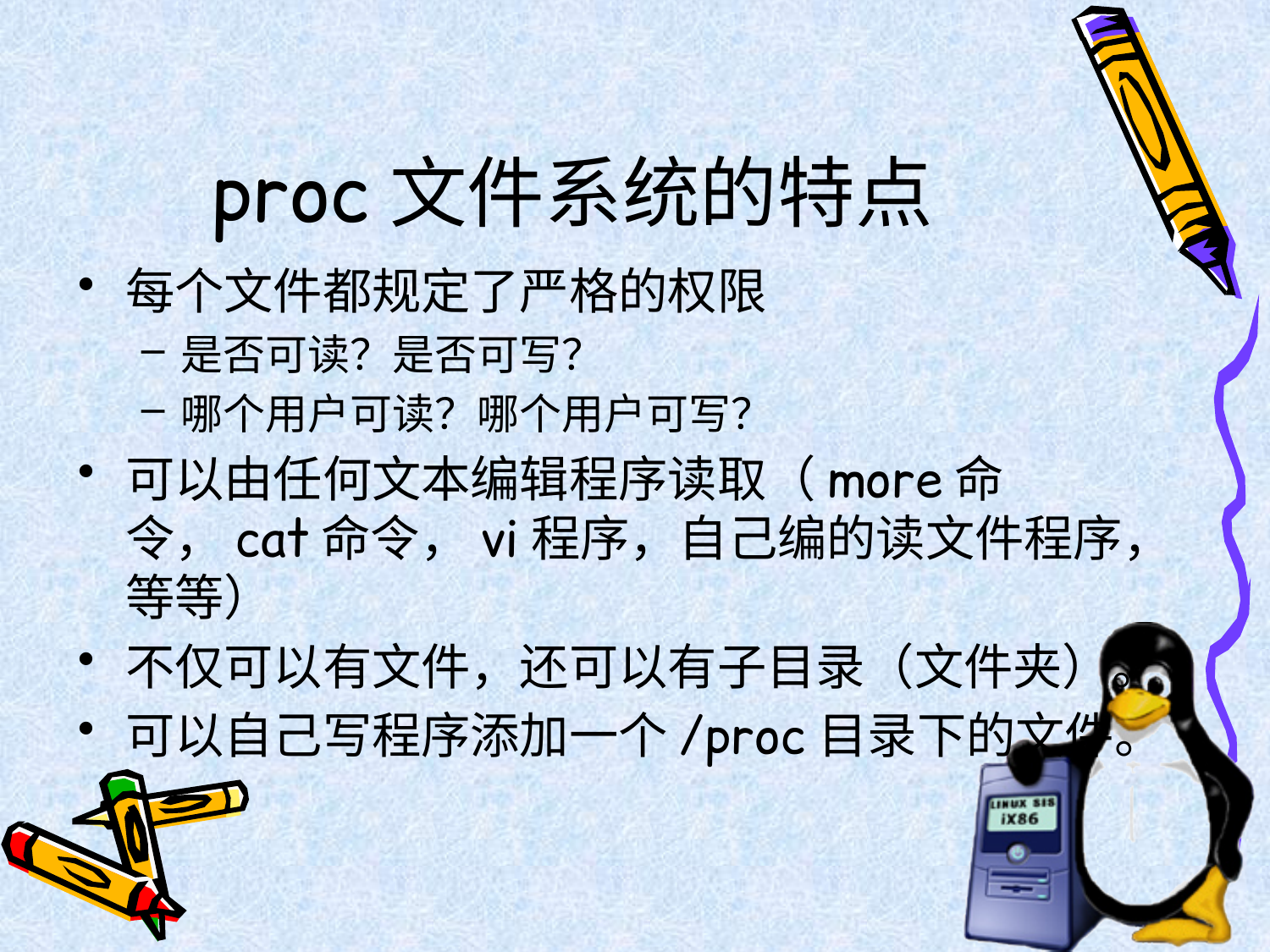

# proc文件系统的特点
每个文件都规定了严格的权限
是否可读？是否可写？
哪个用户可读？哪个用户可写？
可以由任何文本编辑程序读取（more命令，cat命令，vi程序，自己编的读文件程序，等等）
不仅可以有文件，还可以有子目录（文件夹）。
可以自己写程序添加一个/proc目录下的文件。